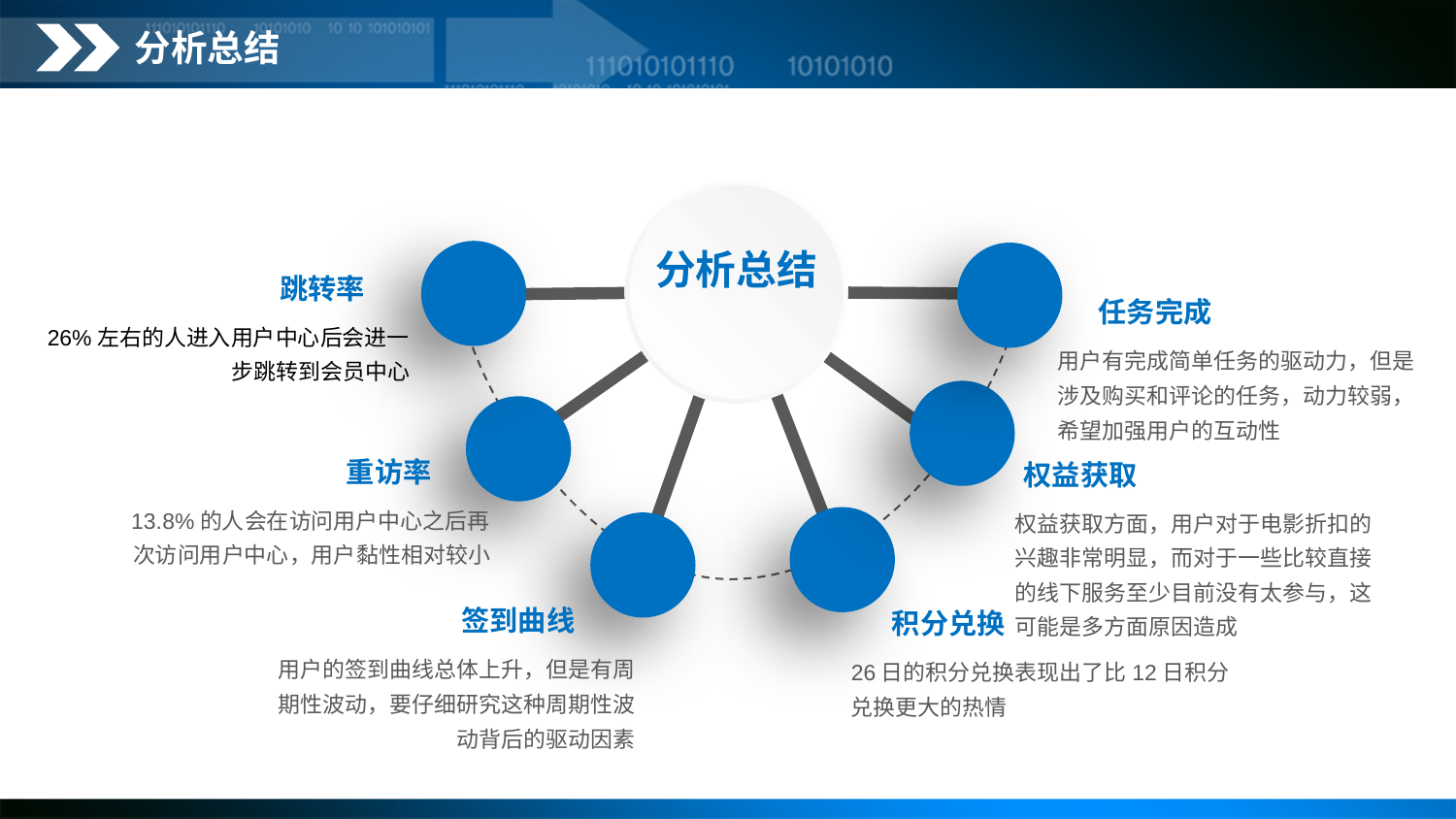

分析总结

分析总结

跳转率
任务完成

26%左右的人进入用户中心后会进一步跳转到会员中心
用户有完成简单任务的驱动力，但是涉及购买和评论的任务，动力较弱，希望加强用户的互动性

重访率
权益获取
13.8%的人会在访问用户中心之后再次访问用户中心，用户黏性相对较小
权益获取方面，用户对于电影折扣的兴趣非常明显，而对于一些比较直接的线下服务至少目前没有太参与，这可能是多方面原因造成

签到曲线
积分兑换
用户的签到曲线总体上升，但是有周期性波动，要仔细研究这种周期性波动背后的驱动因素
26日的积分兑换表现出了比12日积分兑换更大的热情